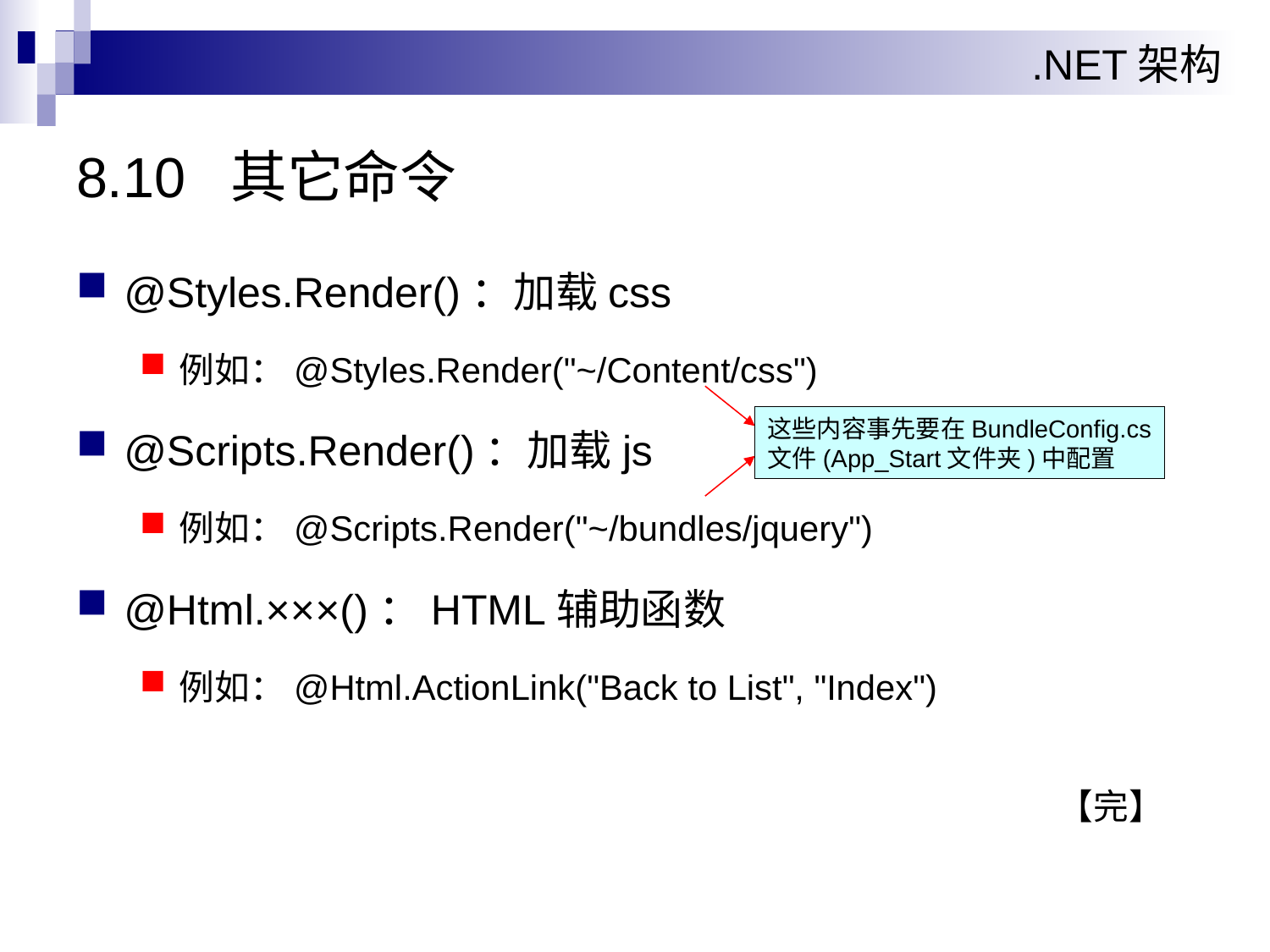

# 8.10  其它命令
@Styles.Render()：加载css
例如：@Styles.Render("~/Content/css")
@Scripts.Render()：加载js
例如：@Scripts.Render("~/bundles/jquery")
@Html.×××()：HTML辅助函数
例如：@Html.ActionLink("Back to List", "Index")

这些内容事先要在BundleConfig.cs文件(App_Start文件夹)中配置
【完】